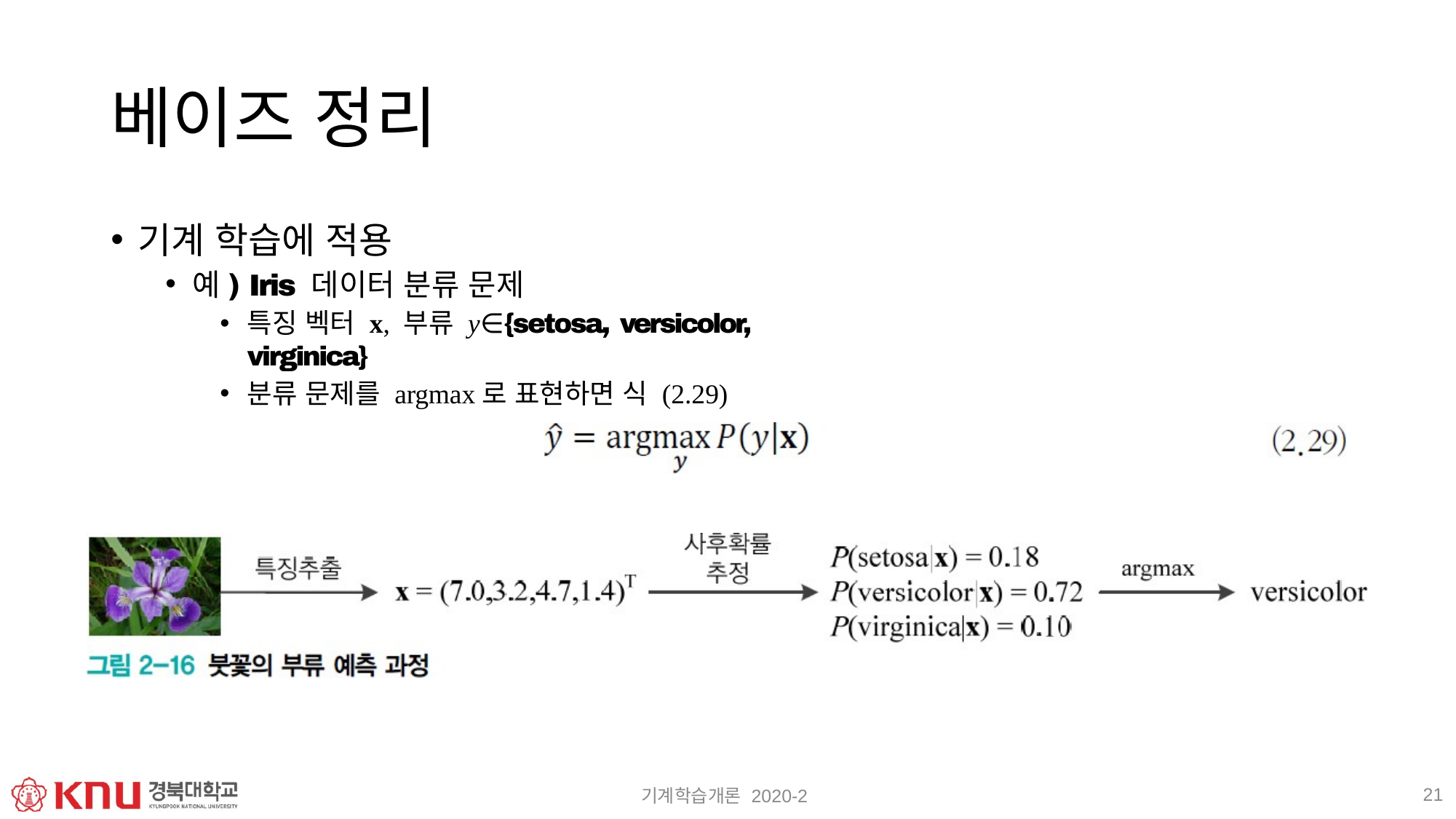

# 베이즈 정리
기계 학습에 적용
예) Iris 데이터 분류 문제
특징 벡터 x, 부류 y∈{setosa, versicolor, virginica}
분류 문제를 argmax로 표현하면 식 (2.29)

21
기계학습개론 2020-2